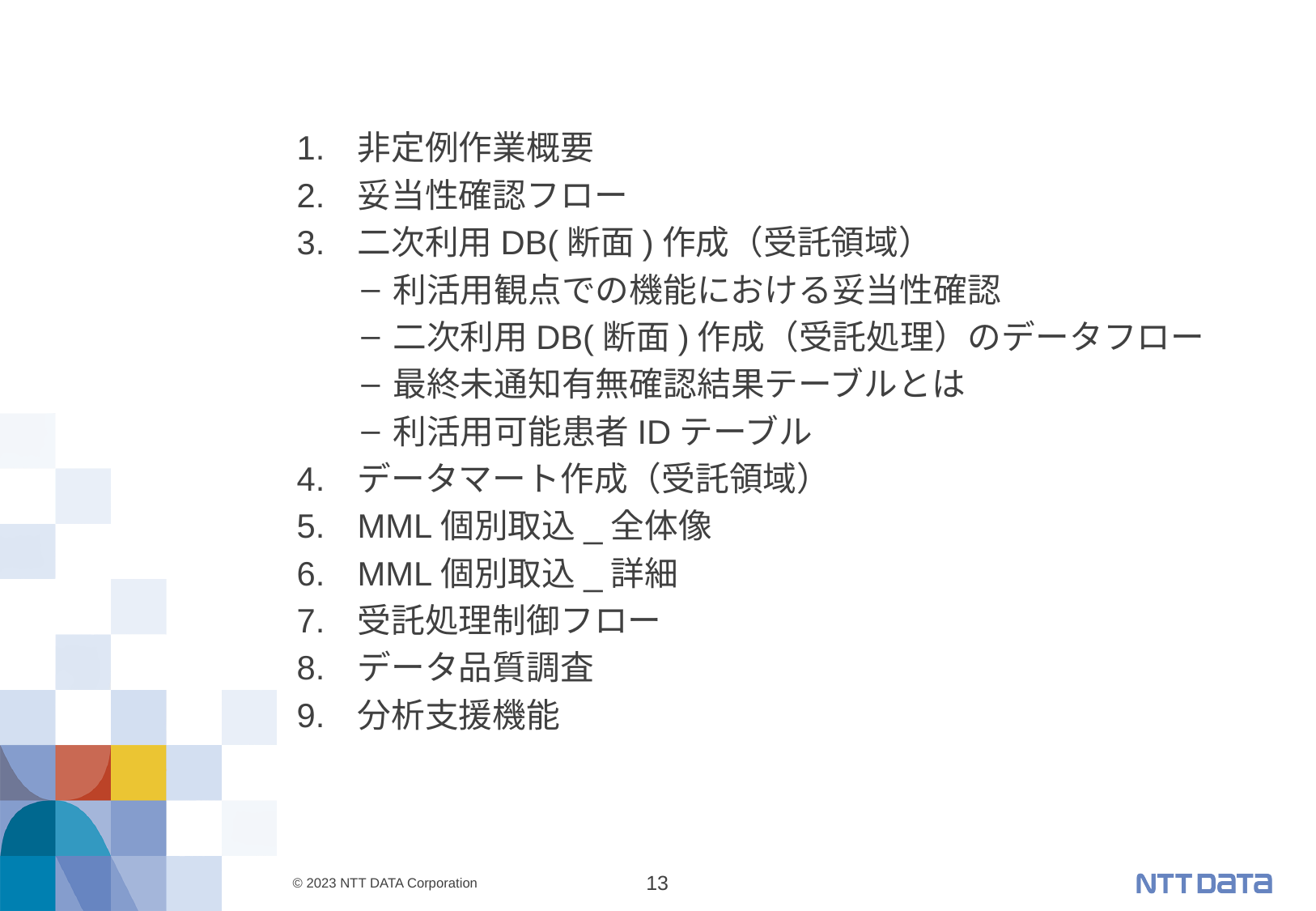

非定例作業概要
妥当性確認フロー
二次利用DB(断面)作成（受託領域）
利活用観点での機能における妥当性確認
二次利用DB(断面)作成（受託処理）のデータフロー
最終未通知有無確認結果テーブルとは
利活用可能患者IDテーブル
データマート作成（受託領域）
MML個別取込_全体像
MML個別取込_詳細
受託処理制御フロー
データ品質調査
分析支援機能